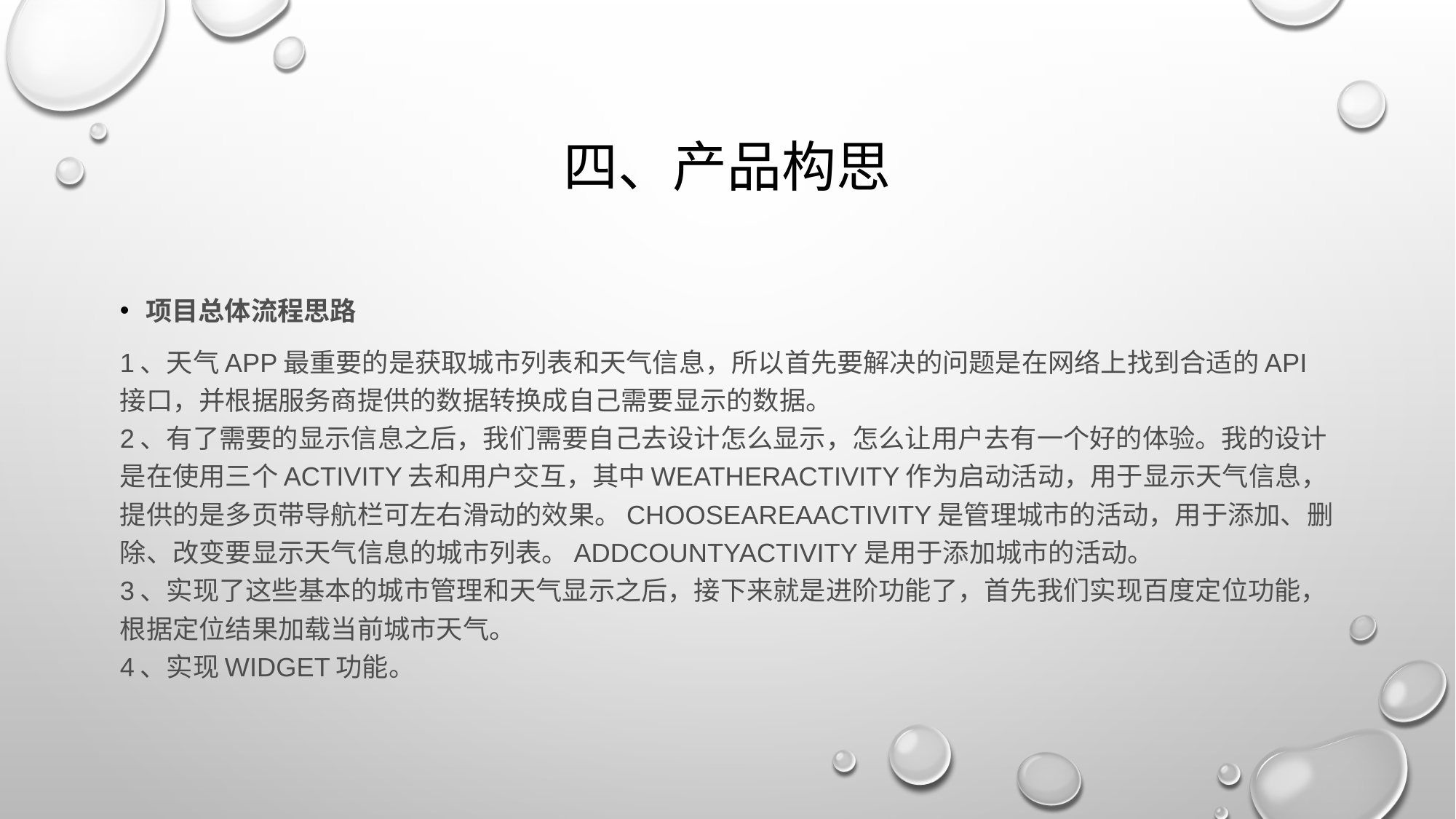

# 四、产品构思
项目总体流程思路
1、天气app最重要的是获取城市列表和天气信息，所以首先要解决的问题是在网络上找到合适的api接口，并根据服务商提供的数据转换成自己需要显示的数据。
2、有了需要的显示信息之后，我们需要自己去设计怎么显示，怎么让用户去有一个好的体验。我的设计是在使用三个Activity去和用户交互，其中WeatherActivity作为启动活动，用于显示天气信息，提供的是多页带导航栏可左右滑动的效果。ChooseAreaActivity是管理城市的活动，用于添加、删除、改变要显示天气信息的城市列表。AddCountyActivity是用于添加城市的活动。
3、实现了这些基本的城市管理和天气显示之后，接下来就是进阶功能了，首先我们实现百度定位功能，根据定位结果加载当前城市天气。
4、实现widget功能。